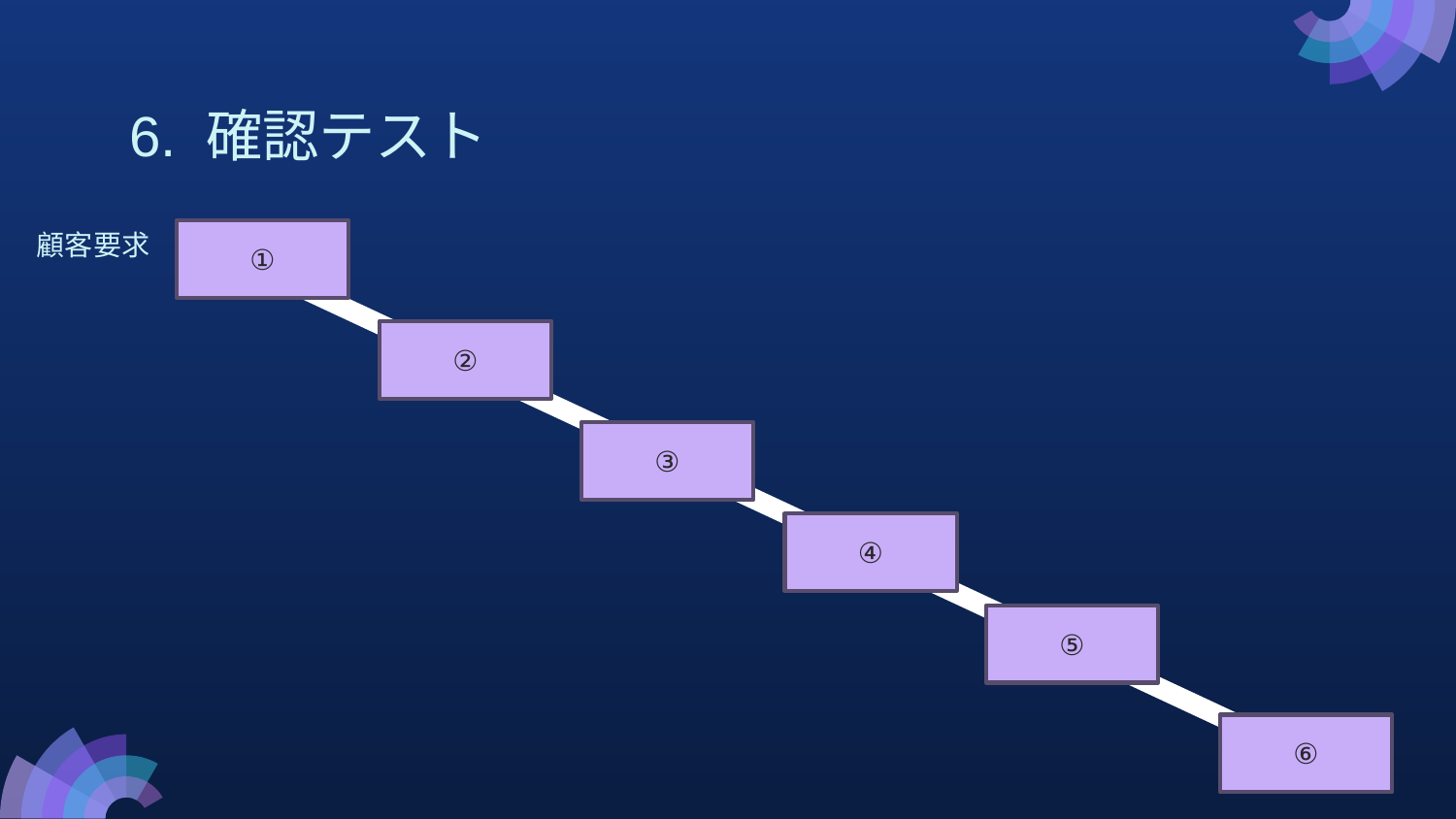

# 6. 確認テスト
顧客要求
①
②
③
④
⑤
⑥